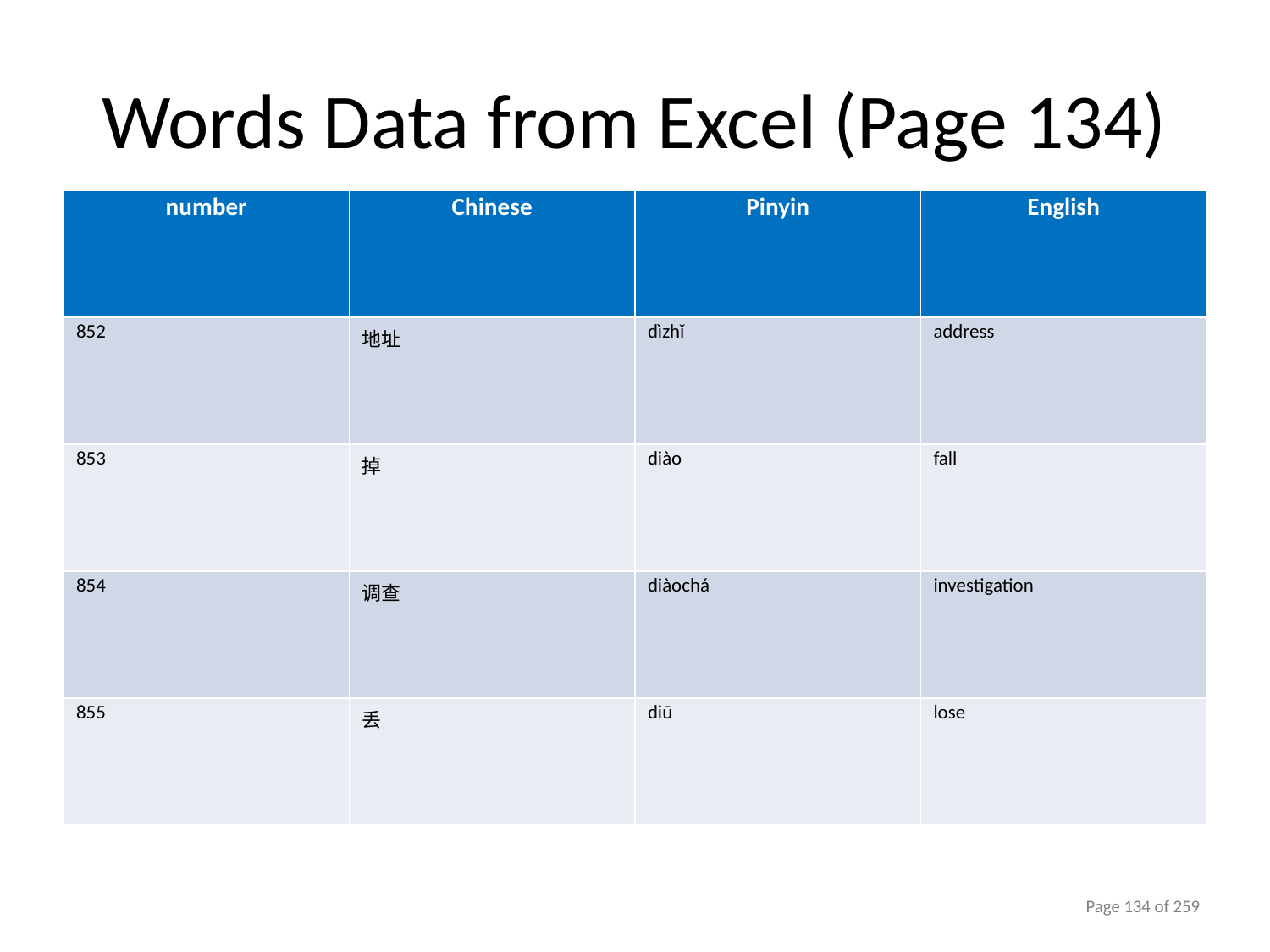

# Words Data from Excel (Page 134)
| number | Chinese | Pinyin | English |
| --- | --- | --- | --- |
| 852 | 地址 | dìzhǐ | address |
| 853 | 掉 | diào | fall |
| 854 | 调查 | diàochá | investigation |
| 855 | 丢 | diū | lose |

Page 134 of 259